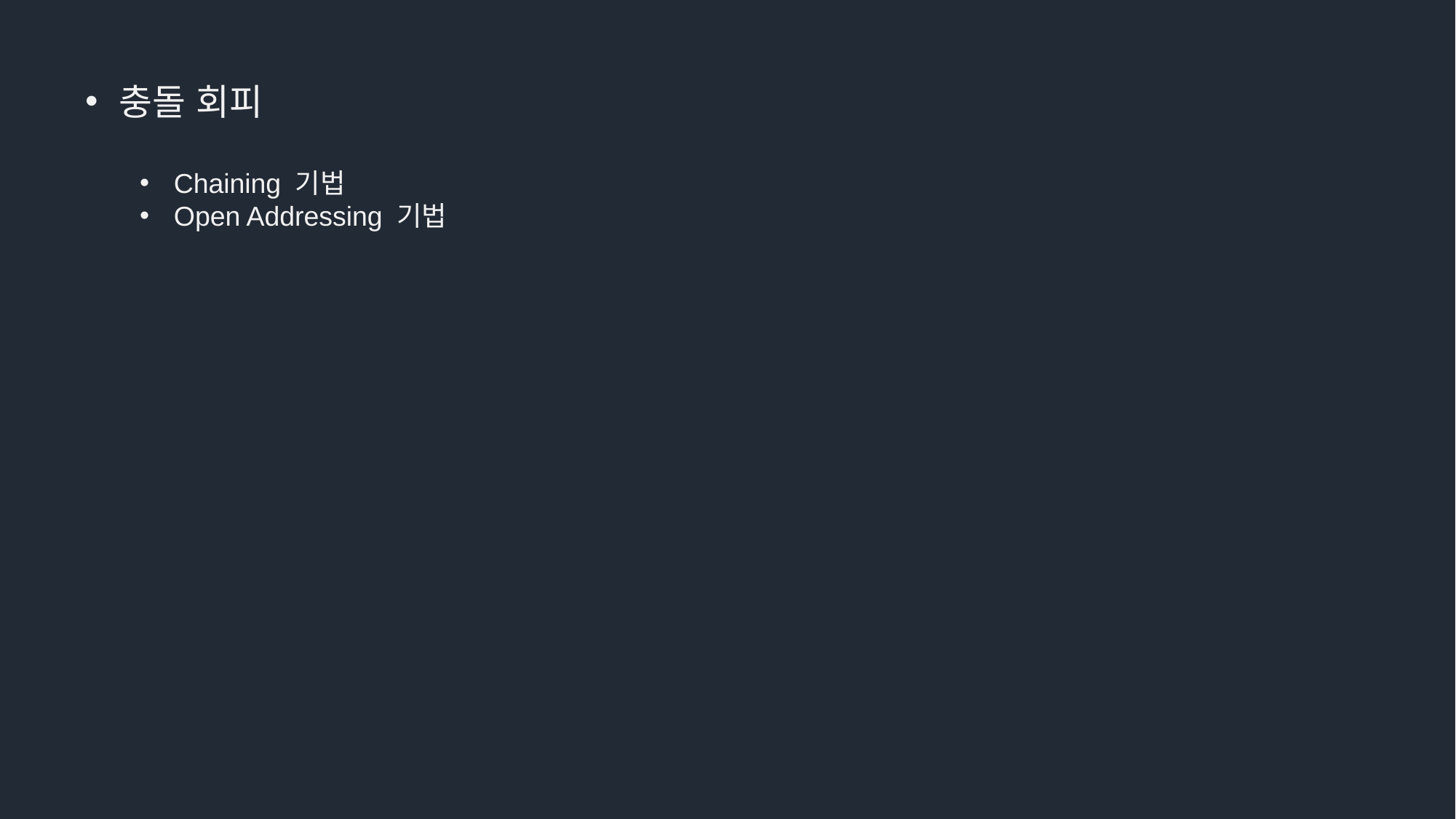

충돌 회피

Chaining 기법
Open Addressing 기법